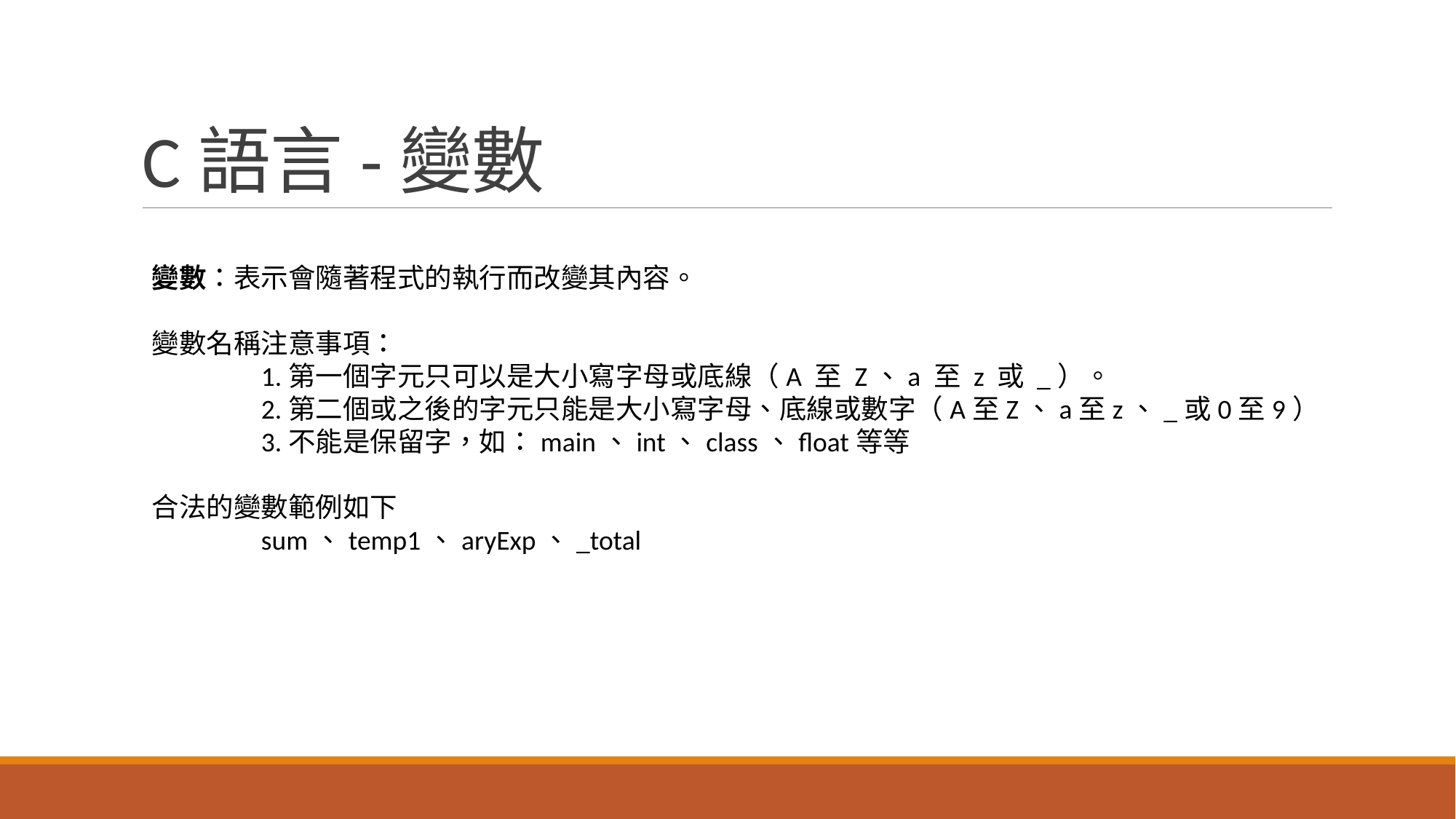

# C語言-變數
變數：表示會隨著程式的執行而改變其內容。

變數名稱注意事項：
	1.第一個字元只可以是大小寫字母或底線（A 至 Z、a 至 z 或 _）。
	2.第二個或之後的字元只能是大小寫字母、底線或數字（A至Z、a至z、_或0至9）
	3.不能是保留字，如：main、int、class、float等等

合法的變數範例如下
	sum、temp1、aryExp、_total